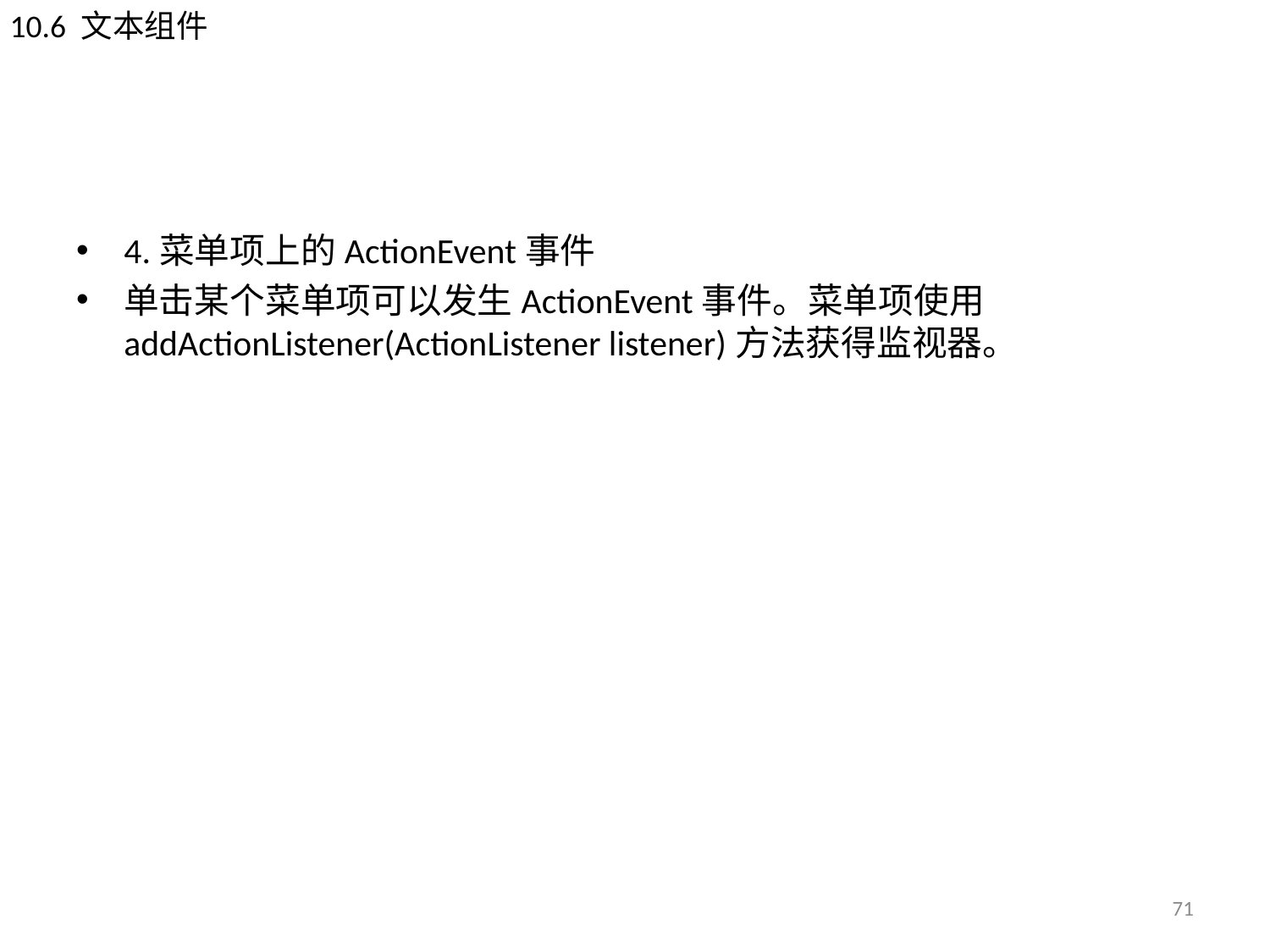

10.6 文本组件
#
4.菜单项上的ActionEvent事件
单击某个菜单项可以发生ActionEvent事件。菜单项使用addActionListener(ActionListener listener)方法获得监视器。

71